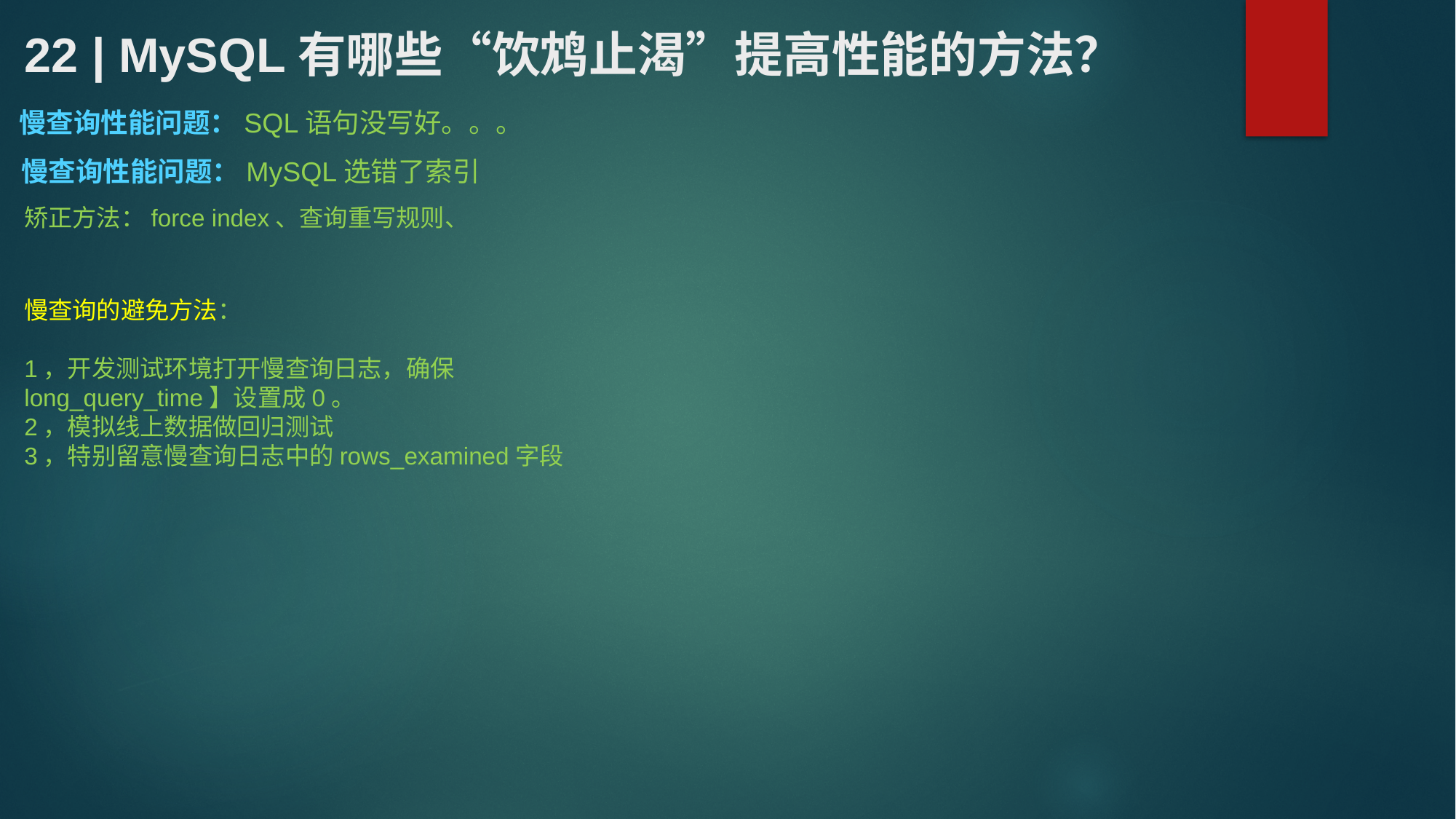

# 22 | MySQL有哪些“饮鸩止渴”提高性能的方法？
慢查询性能问题：SQL语句没写好。。。
慢查询性能问题：MySQL选错了索引
矫正方法：force index、查询重写规则、
慢查询的避免方法：

1，开发测试环境打开慢查询日志，确保long_query_time】设置成0。
2，模拟线上数据做回归测试
3，特别留意慢查询日志中的rows_examined字段